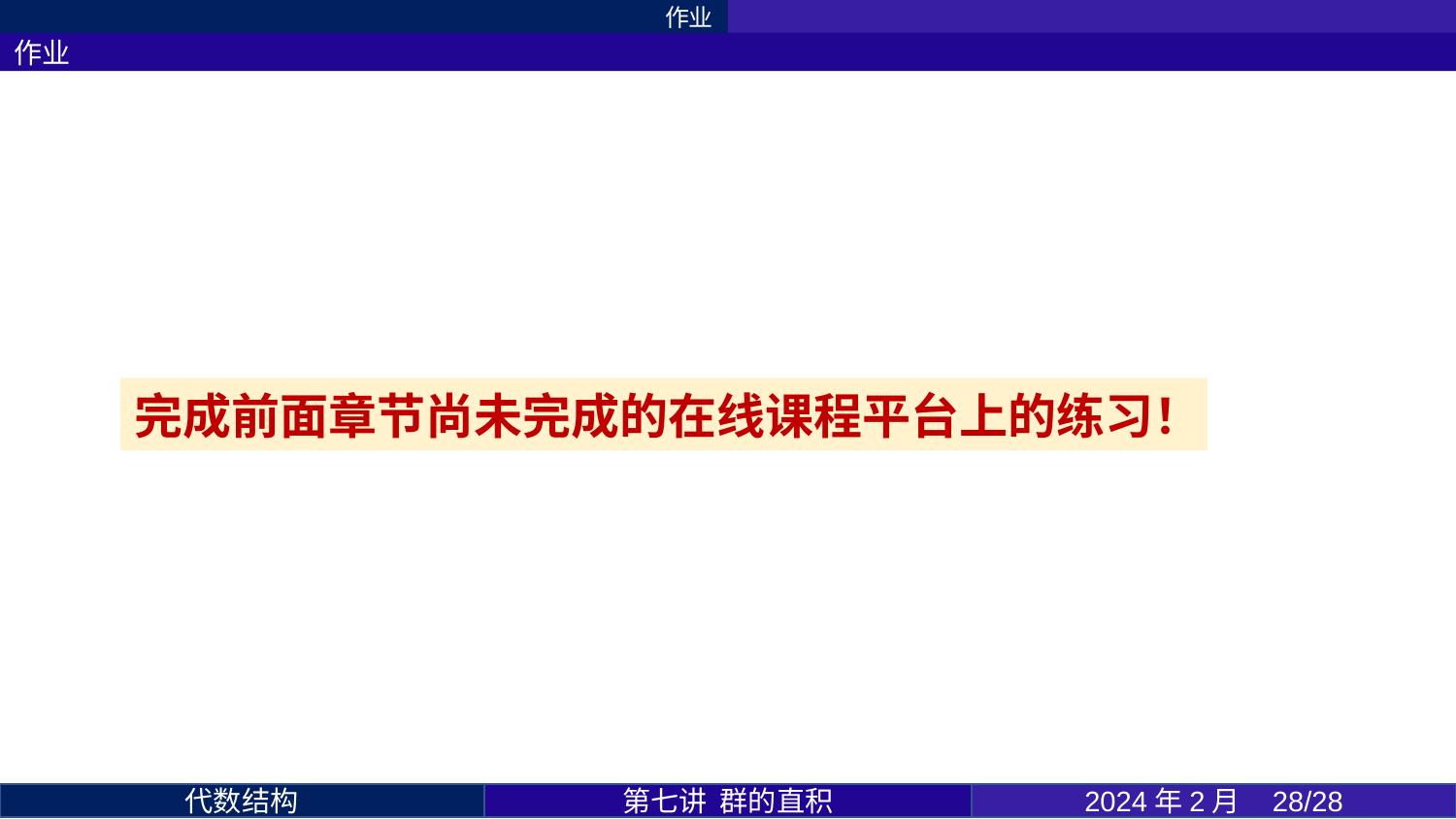

作业
作业
完成前面章节尚未完成的在线课程平台上的练习！
第七讲  群的直积
2024年2月    28/28
代数结构